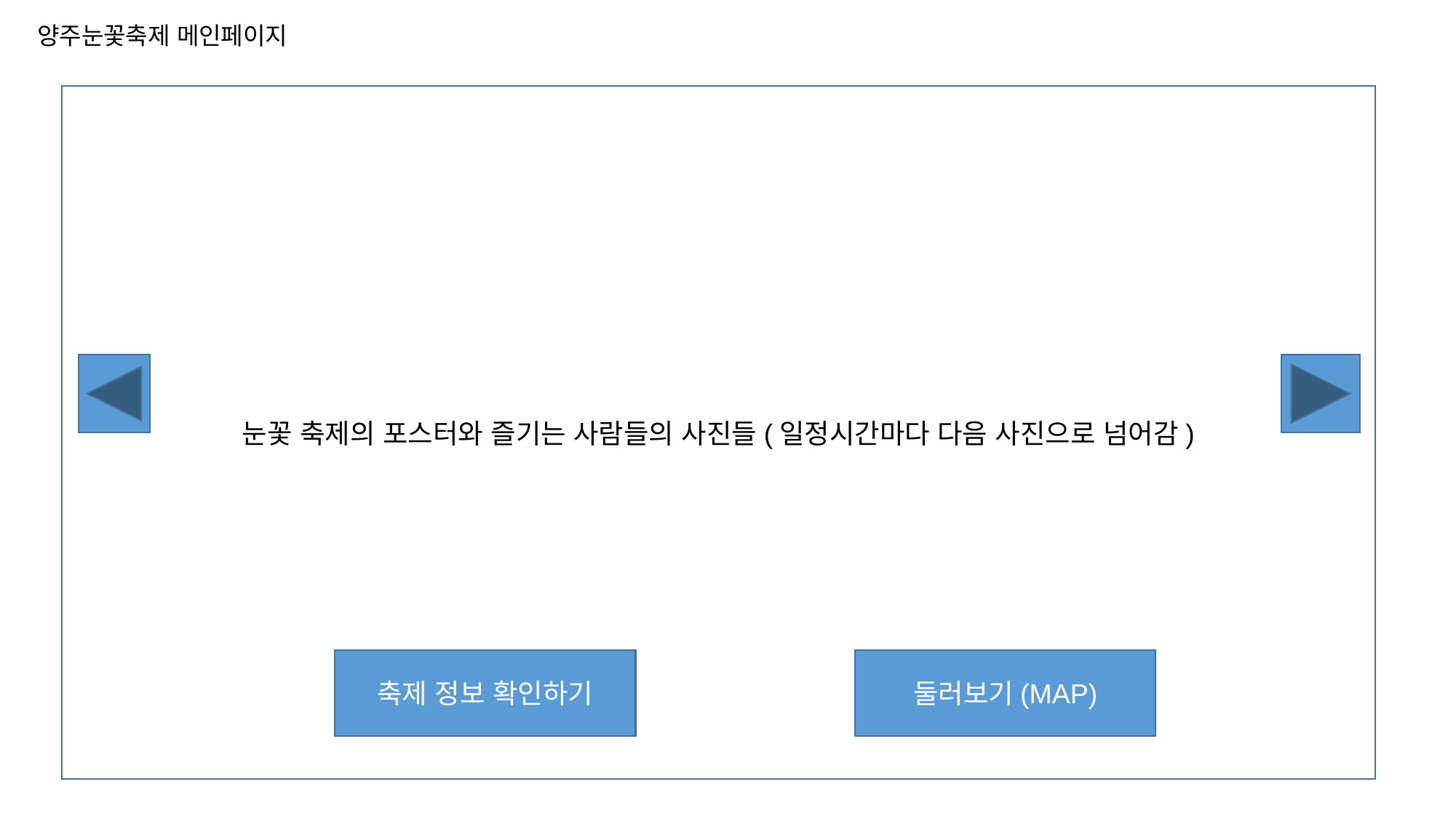

# 양주눈꽃축제 메인페이지
눈꽃 축제의 포스터와 즐기는 사람들의 사진들(일정시간마다 다음 사진으로 넘어감)

축제 정보 확인하기
둘러보기(MAP)